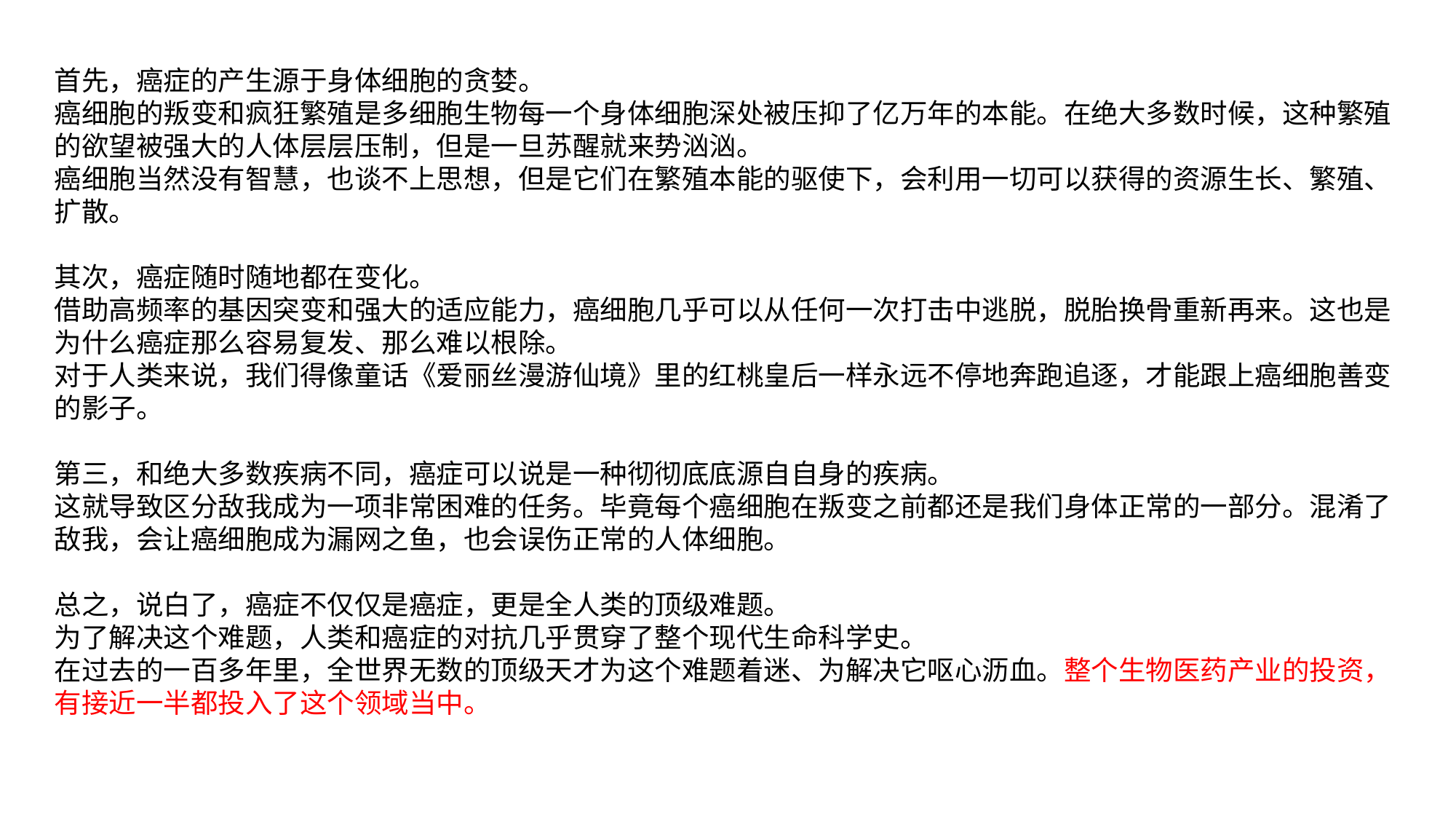

首先，癌症的产生源于身体细胞的贪婪。
癌细胞的叛变和疯狂繁殖是多细胞生物每一个身体细胞深处被压抑了亿万年的本能。在绝大多数时候，这种繁殖的欲望被强大的人体层层压制，但是一旦苏醒就来势汹汹。
癌细胞当然没有智慧，也谈不上思想，但是它们在繁殖本能的驱使下，会利用一切可以获得的资源生长、繁殖、扩散。

其次，癌症随时随地都在变化。
借助高频率的基因突变和强大的适应能力，癌细胞几乎可以从任何一次打击中逃脱，脱胎换骨重新再来。这也是为什么癌症那么容易复发、那么难以根除。
对于人类来说，我们得像童话《爱丽丝漫游仙境》里的红桃皇后一样永远不停地奔跑追逐，才能跟上癌细胞善变的影子。

第三，和绝大多数疾病不同，癌症可以说是一种彻彻底底源自自身的疾病。
这就导致区分敌我成为一项非常困难的任务。毕竟每个癌细胞在叛变之前都还是我们身体正常的一部分。混淆了敌我，会让癌细胞成为漏网之鱼，也会误伤正常的人体细胞。

总之，说白了，癌症不仅仅是癌症，更是全人类的顶级难题。
为了解决这个难题，人类和癌症的对抗几乎贯穿了整个现代生命科学史。
在过去的一百多年里，全世界无数的顶级天才为这个难题着迷、为解决它呕心沥血。整个生物医药产业的投资，有接近一半都投入了这个领域当中。